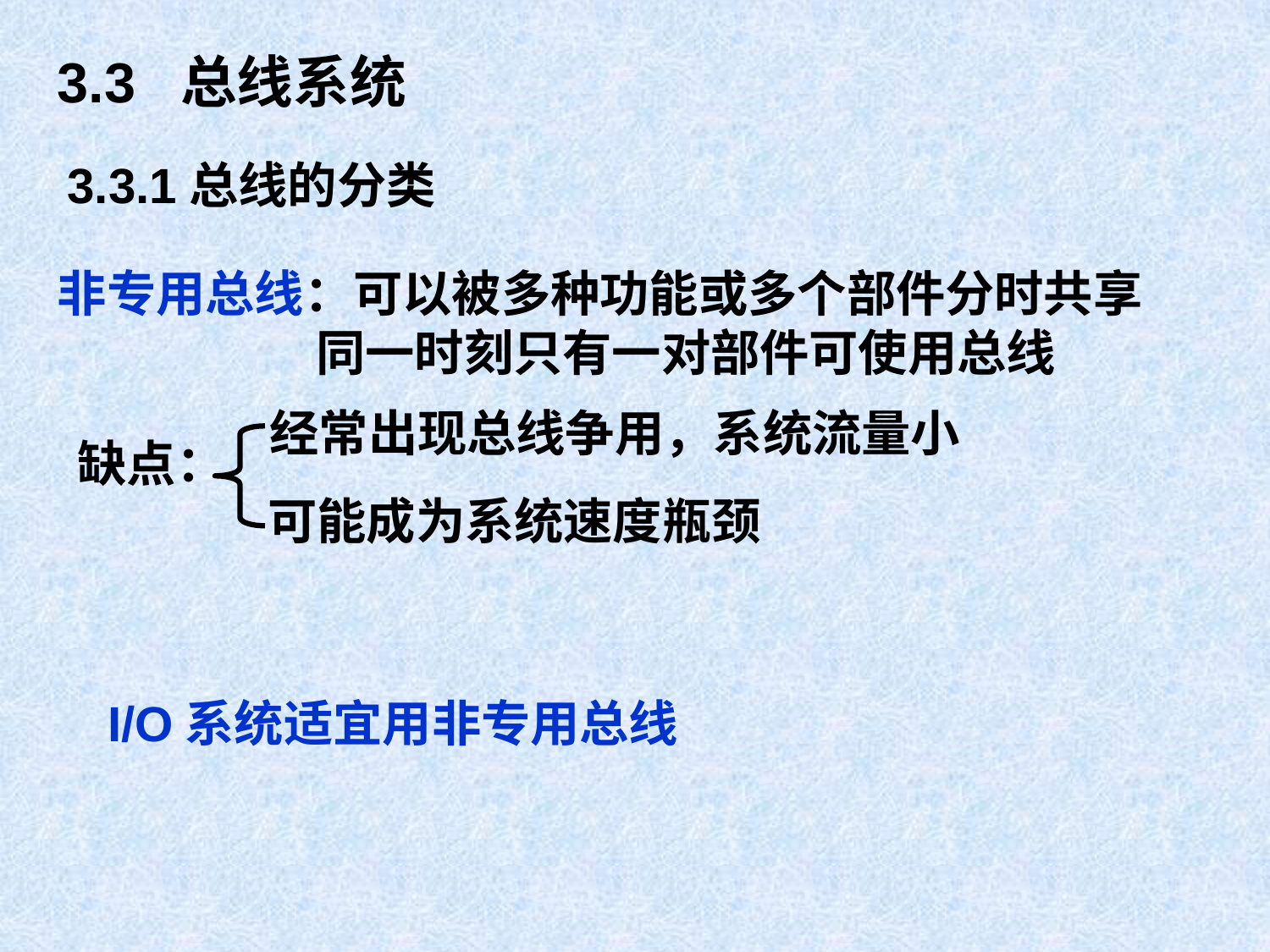

3.3  总线系统
3.3.1总线的分类
非专用总线：可以被多种功能或多个部件分时共享
                      同一时刻只有一对部件可使用总线

经常出现总线争用，系统流量小
缺点：

可能成为系统速度瓶颈
I/O系统适宜用非专用总线